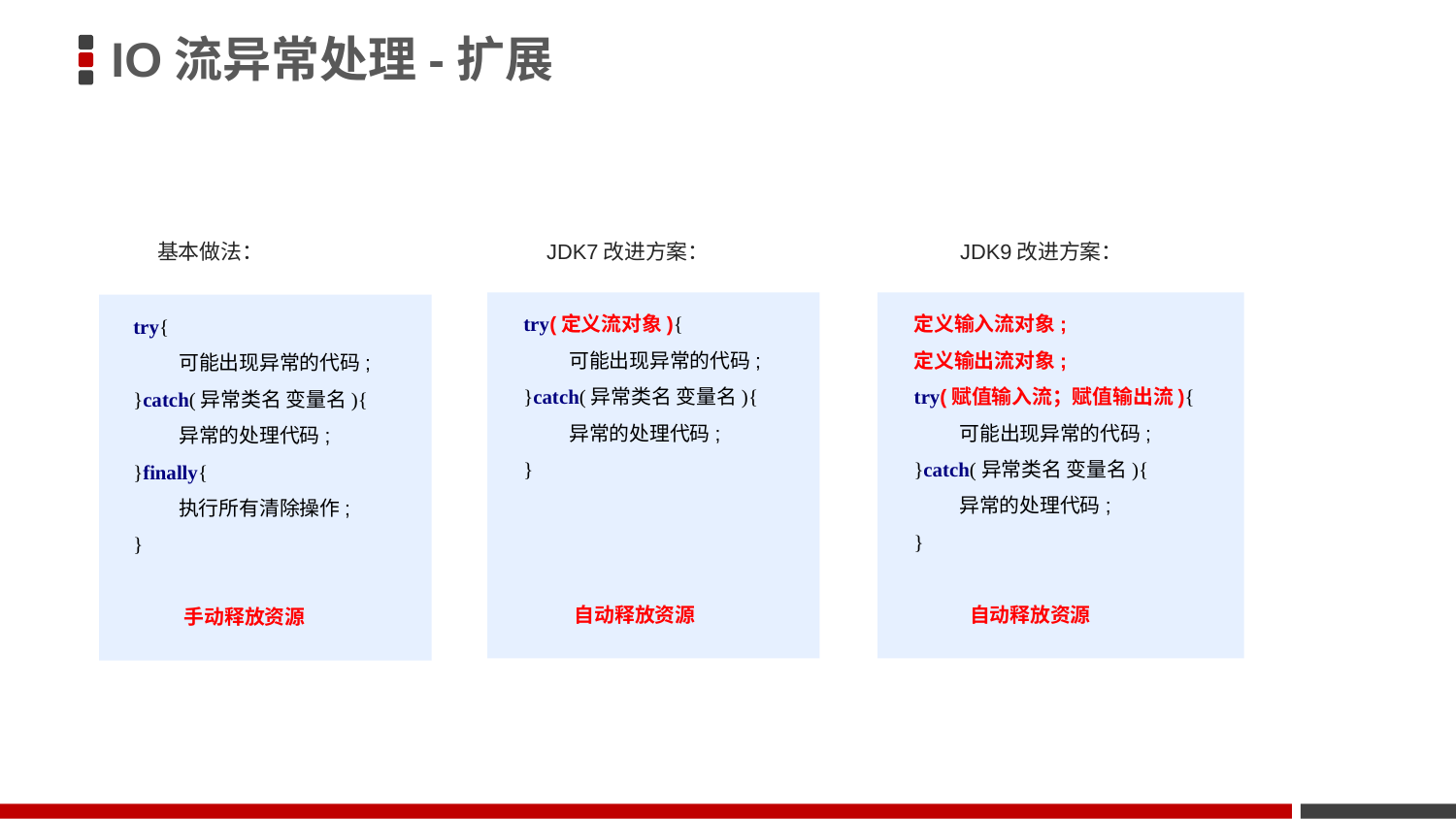

IO流异常处理-扩展
基本做法：
JDK7改进方案：
JDK9改进方案：
try(定义流对象){
        可能出现异常的代码;
}catch(异常类名 变量名){
        异常的处理代码;
}

          自动释放资源

定义输入流对象;
定义输出流对象;
try(赋值输入流；赋值输出流){
        可能出现异常的代码;
}catch(异常类名 变量名){
        异常的处理代码;
}

           自动释放资源

try{
        可能出现异常的代码;
}catch(异常类名 变量名){
        异常的处理代码;
}finally{
        执行所有清除操作;
}

          手动释放资源